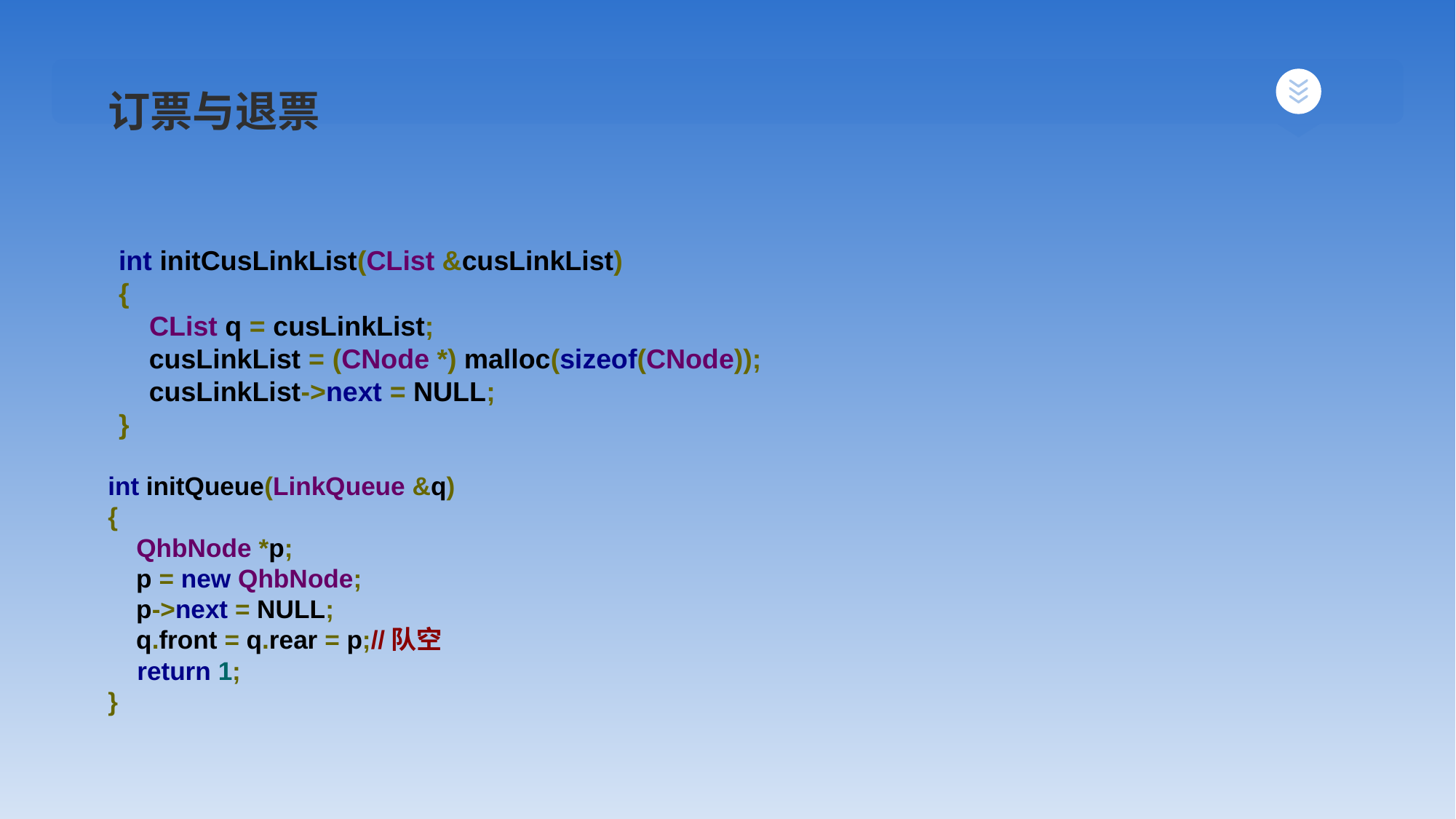

订票与退票
int initCusLinkList(CList &cusLinkList)
{
    CList q = cusLinkList;
    cusLinkList = (CNode *) malloc(sizeof(CNode));
    cusLinkList->next = NULL;
}
# int initQueue(LinkQueue &q) { QhbNode *p; p = new QhbNode; p->next = NULL; q.front = q.rear = p;//队空 return 1; }